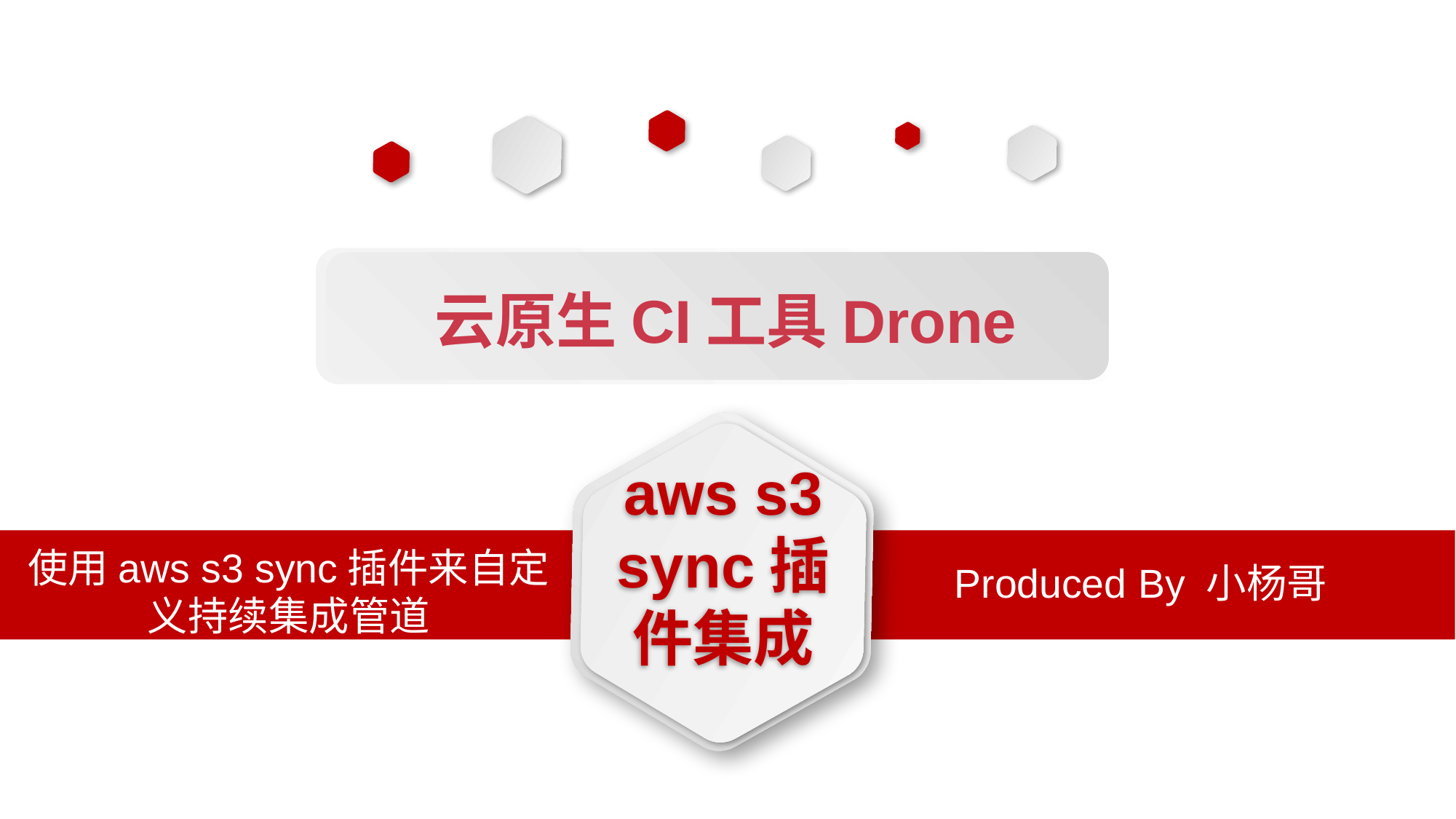

云原生CI工具Drone

aws s3 sync插件集成

使用aws s3 sync插件来自定义持续集成管道
Produced By 小杨哥